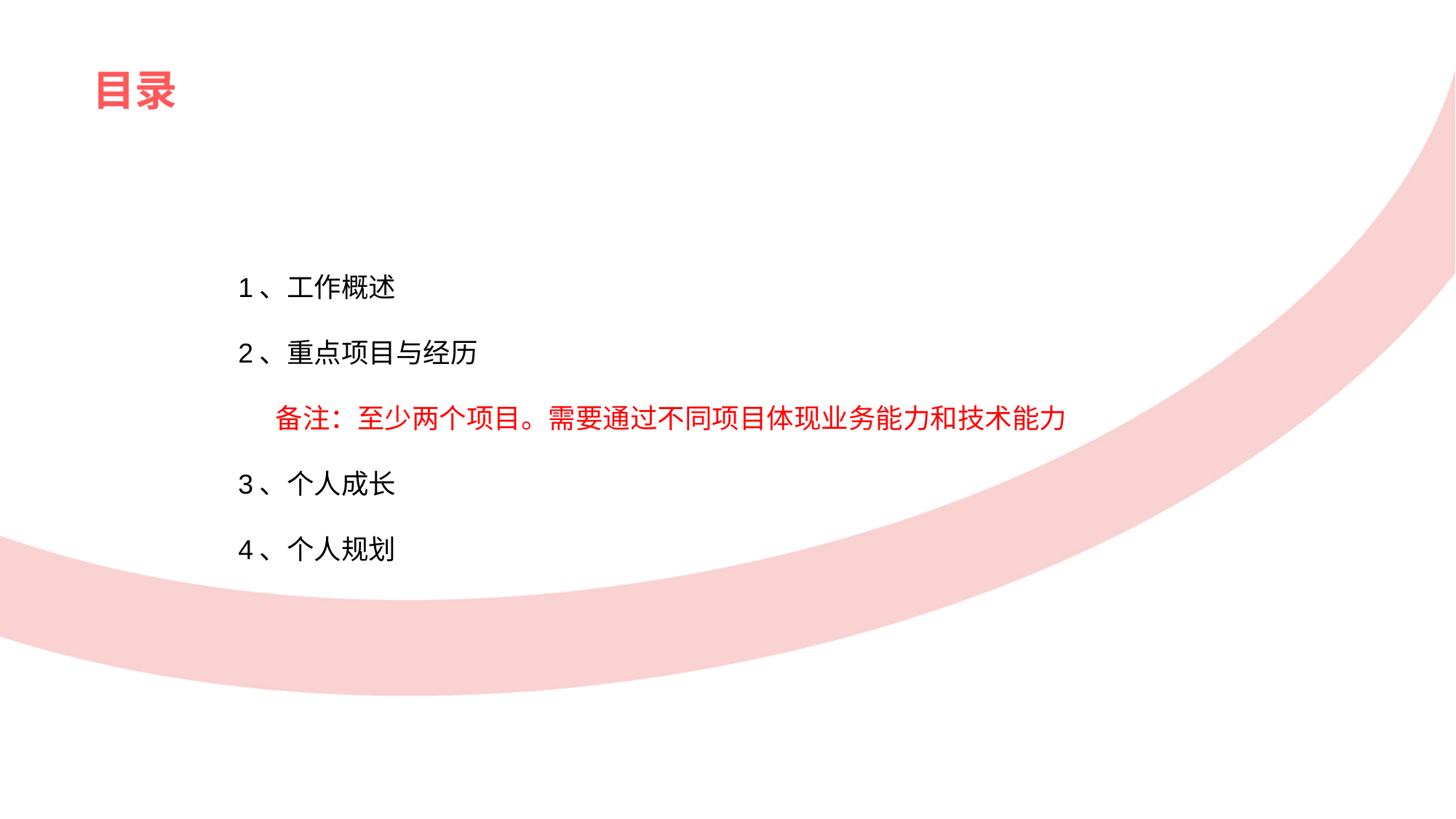

目录

1、工作概述
2、重点项目与经历
     备注：至少两个项目。需要通过不同项目体现业务能力和技术能力
3、个人成长
4、个人规划